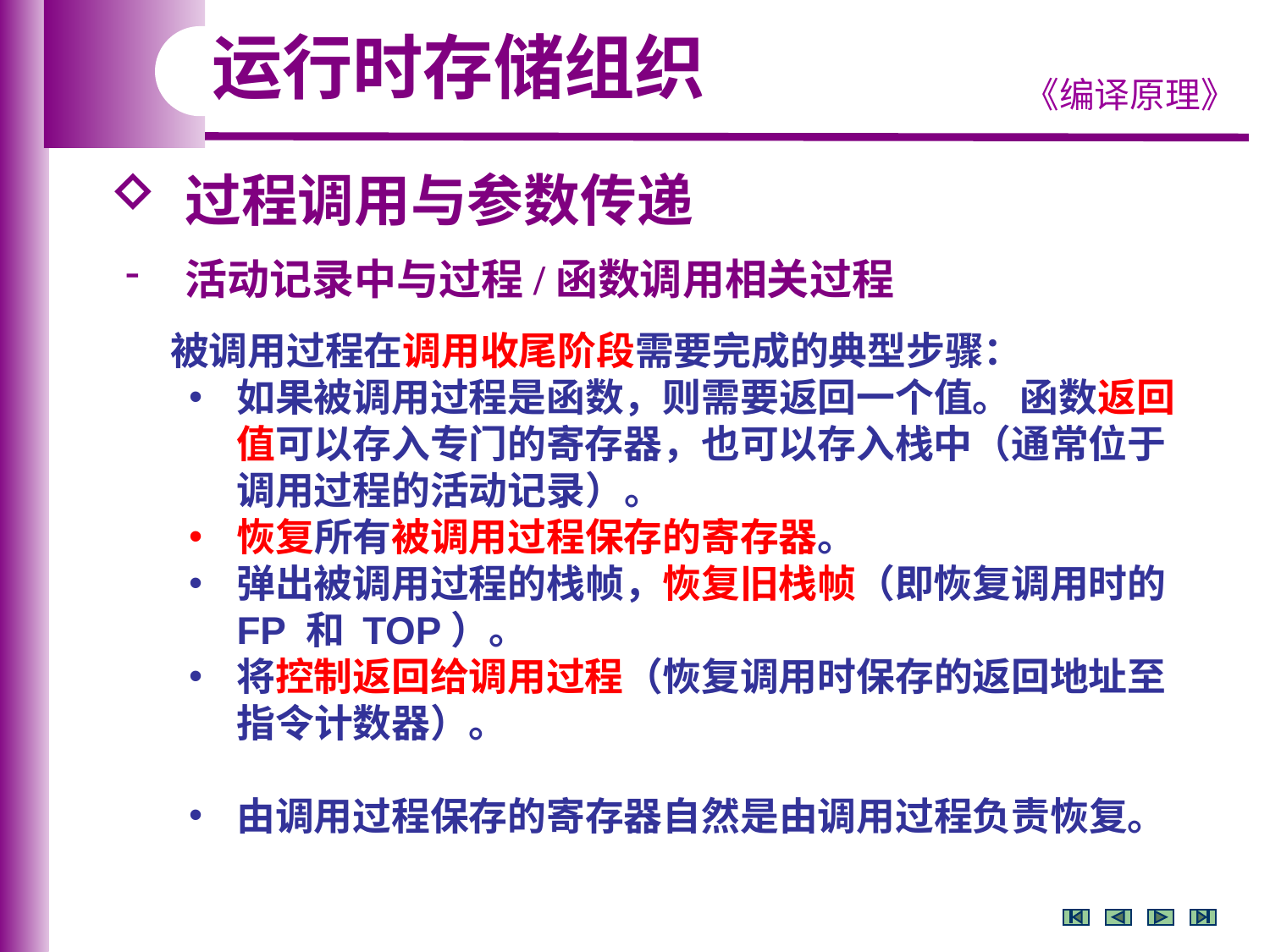

运行时存储组织
 过程调用与参数传递
  活动记录中与过程/函数调用相关过程

    被调用过程在调用收尾阶段需要完成的典型步骤：
如果被调用过程是函数，则需要返回一个值。 函数返回值可以存入专门的寄存器，也可以存入栈中（通常位于调用过程的活动记录）。
恢复所有被调用过程保存的寄存器。
弹出被调用过程的栈帧，恢复旧栈帧（即恢复调用时的 FP 和 TOP）。
将控制返回给调用过程（恢复调用时保存的返回地址至指令计数器）。

由调用过程保存的寄存器自然是由调用过程负责恢复。